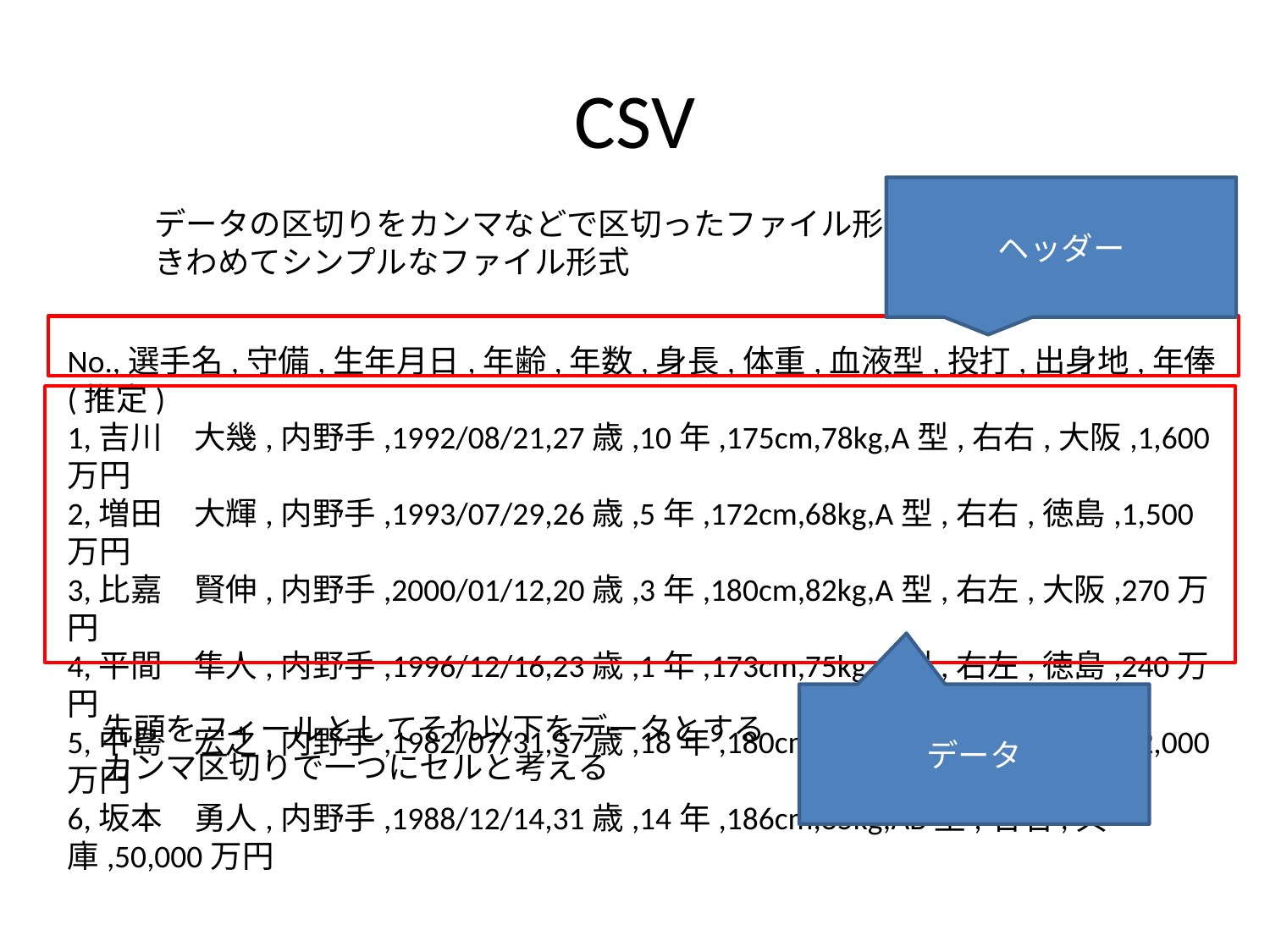

# CSV
ヘッダー
データの区切りをカンマなどで区切ったファイル形式
きわめてシンプルなファイル形式

No.,選手名,守備,生年月日,年齢,年数,身長,体重,血液型,投打,出身地,年俸(推定)
1,吉川　大幾,内野手,1992/08/21,27歳,10年,175cm,78kg,A型,右右,大阪,1,600万円
2,増田　大輝,内野手,1993/07/29,26歳,5年,172cm,68kg,A型,右右,徳島,1,500万円
3,比嘉　賢伸,内野手,2000/01/12,20歳,3年,180cm,82kg,A型,右左,大阪,270万円
4,平間　隼人,内野手,1996/12/16,23歳,1年,173cm,75kg,A型,右左,徳島,240万円
5,中島　宏之,内野手,1982/07/31,37歳,18年,180cm,90kg,A型,右右,兵庫,2,000万円
6,坂本　勇人,内野手,1988/12/14,31歳,14年,186cm,85kg,AB型,右右,兵庫,50,000万円

データ
先頭をフィールとしてそれ以下をデータとする
カンマ区切りで一つにセルと考える